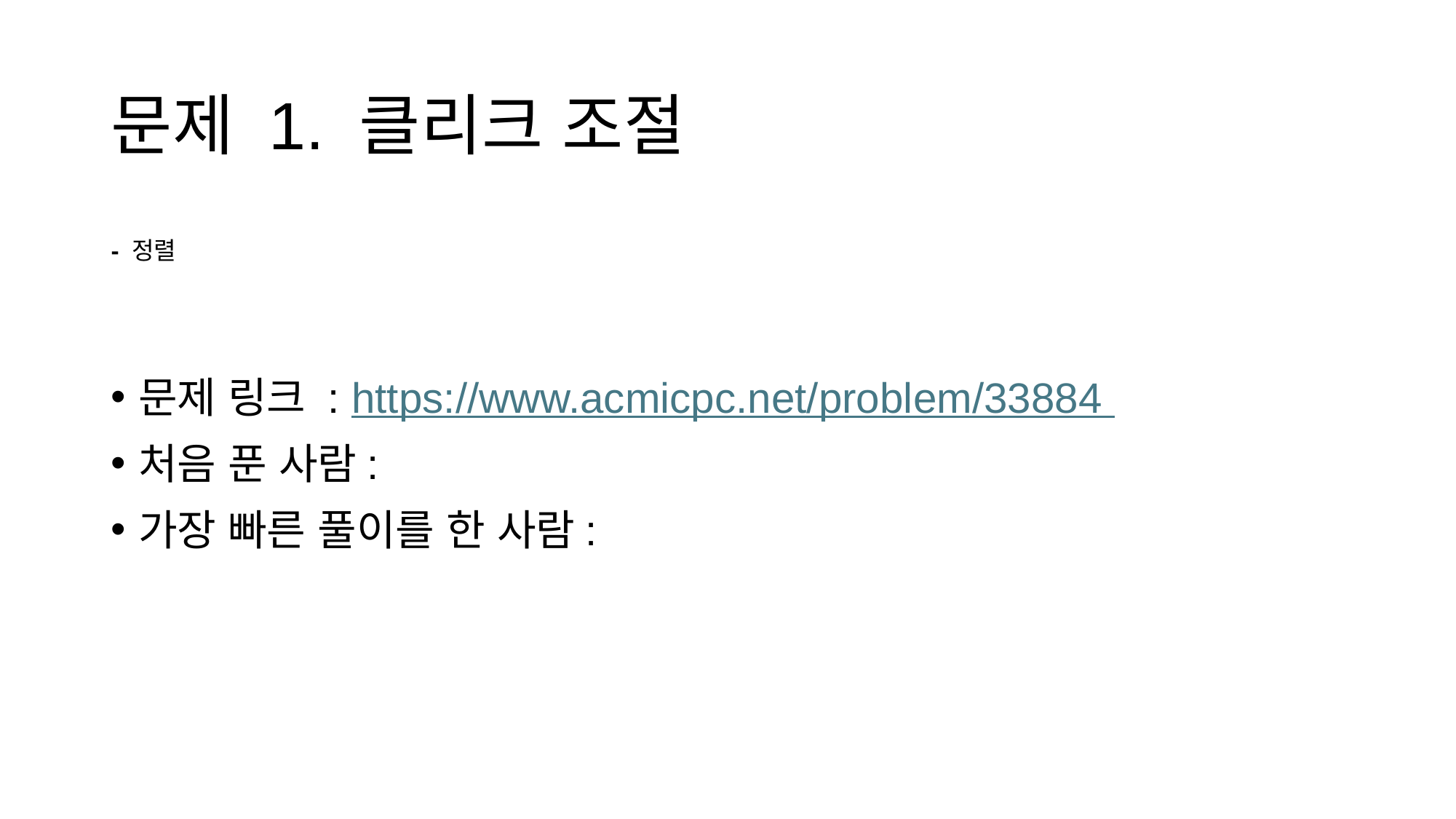

# 문제 1. 클리크 조절
- 정렬

문제 링크 : https://www.acmicpc.net/problem/33884
처음 푼 사람:
가장 빠른 풀이를 한 사람: